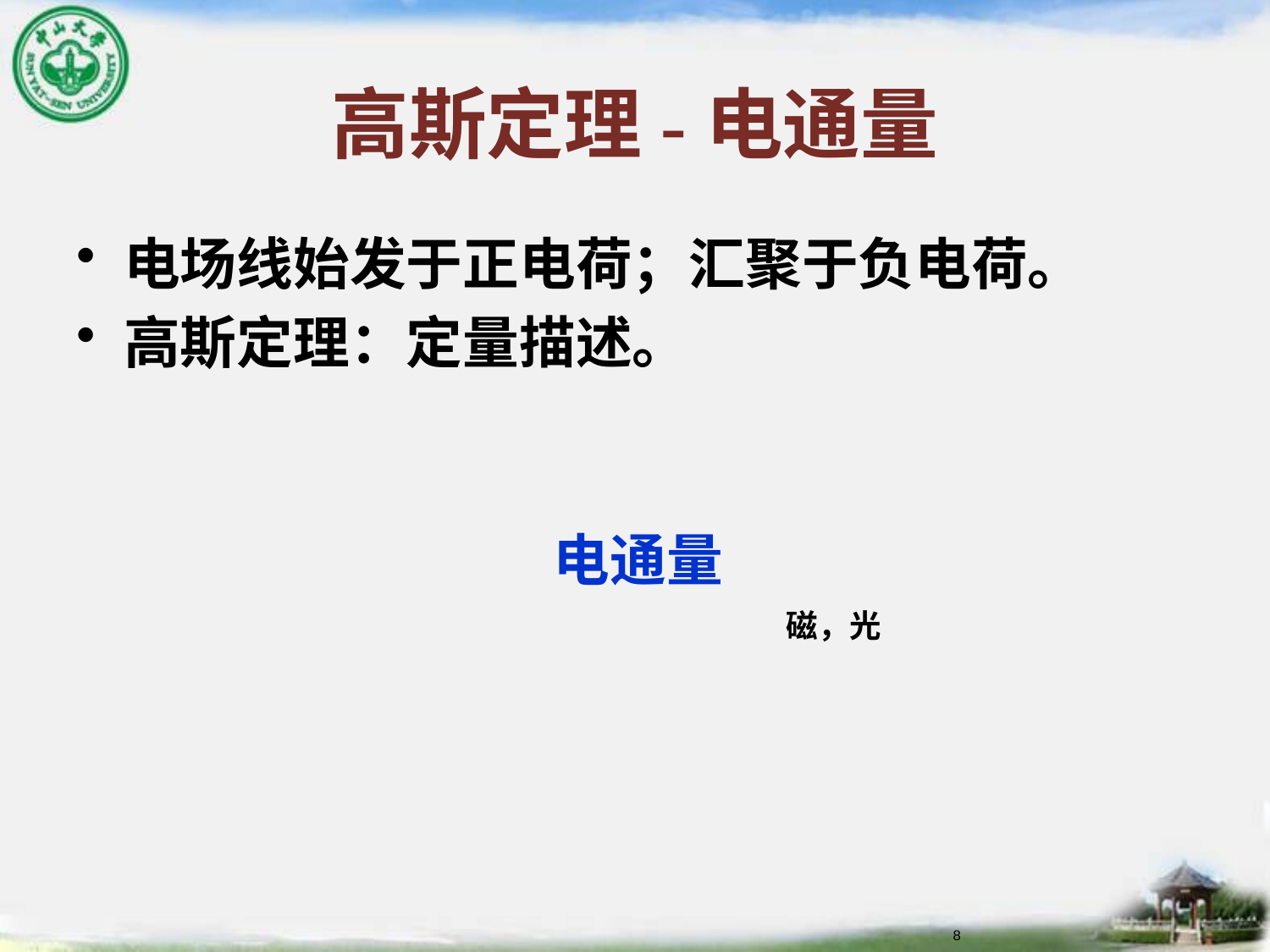

# 高斯定理-电通量
电场线始发于正电荷；汇聚于负电荷。
高斯定理：定量描述。
电通量
磁，光
8